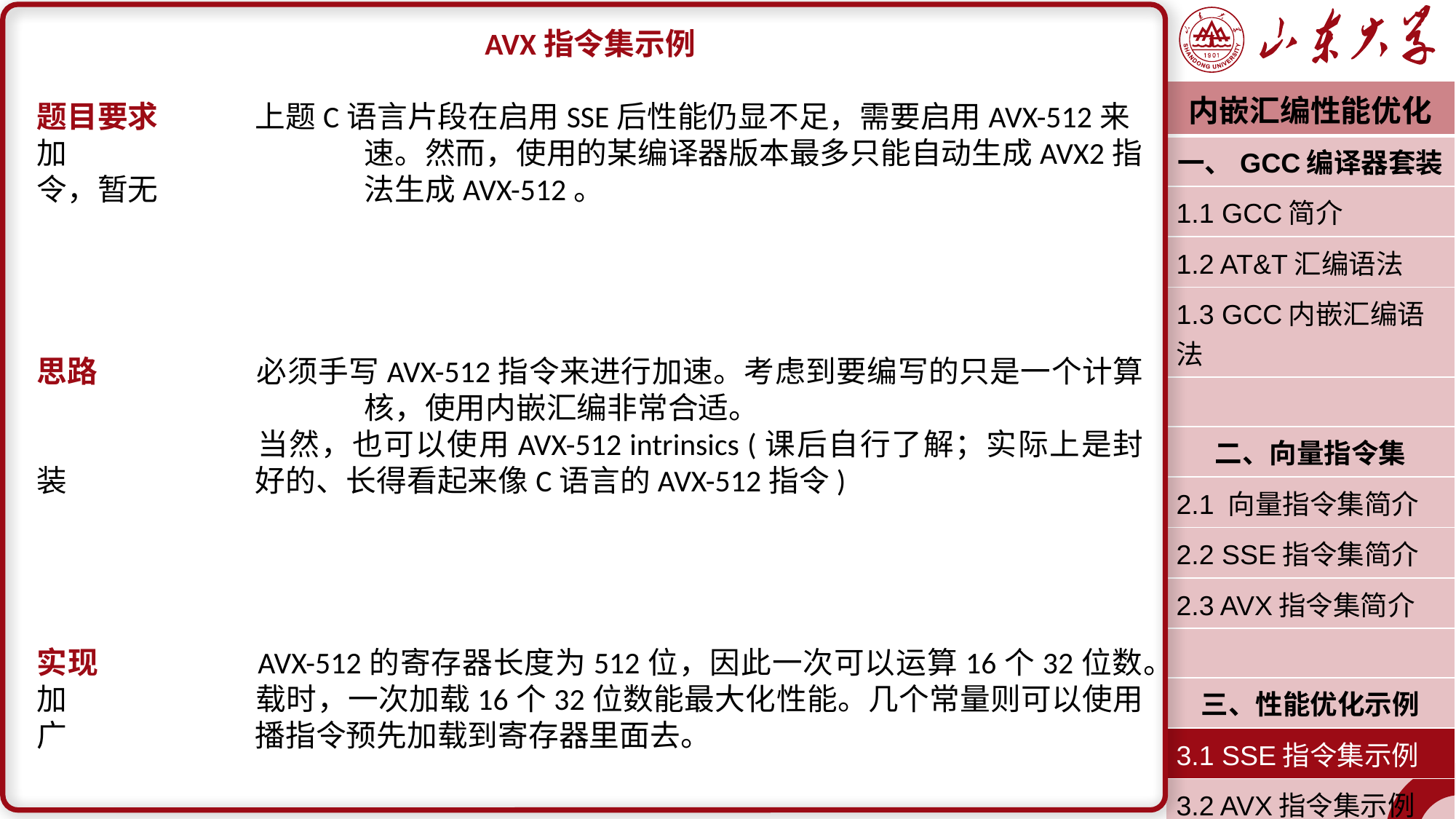

AVX指令集示例

题目要求	上题C语言片段在启用SSE后性能仍显不足，需要启用AVX-512来加			速。然而，使用的某编译器版本最多只能自动生成AVX2指令，暂无		法生成AVX-512。

思路		必须手写AVX-512指令来进行加速。考虑到要编写的只是一个计算			核，使用内嵌汇编非常合适。
		当然，也可以使用AVX-512 intrinsics (课后自行了解；实际上是封装		好的、长得看起来像C语言的AVX-512指令)

实现		AVX-512的寄存器长度为512位，因此一次可以运算16个32位数。加		载时，一次加载16个32位数能最大化性能。几个常量则可以使用广		播指令预先加载到寄存器里面去。
| 内嵌汇编性能优化 |
| --- |
| 一、GCC编译器套装 |
| 1.1 GCC简介 |
| 1.2 AT&T汇编语法 |
| 1.3 GCC内嵌汇编语法 |
|  |
| 二、向量指令集 |
| 2.1 向量指令集简介 |
| 2.2 SSE指令集简介 |
| 2.3 AVX指令集简介 |
|  |
| 三、性能优化示例 |
| 3.1 SSE指令集示例 |
| 3.2 AVX指令集示例 |
| 潘润宇 2022.09 |